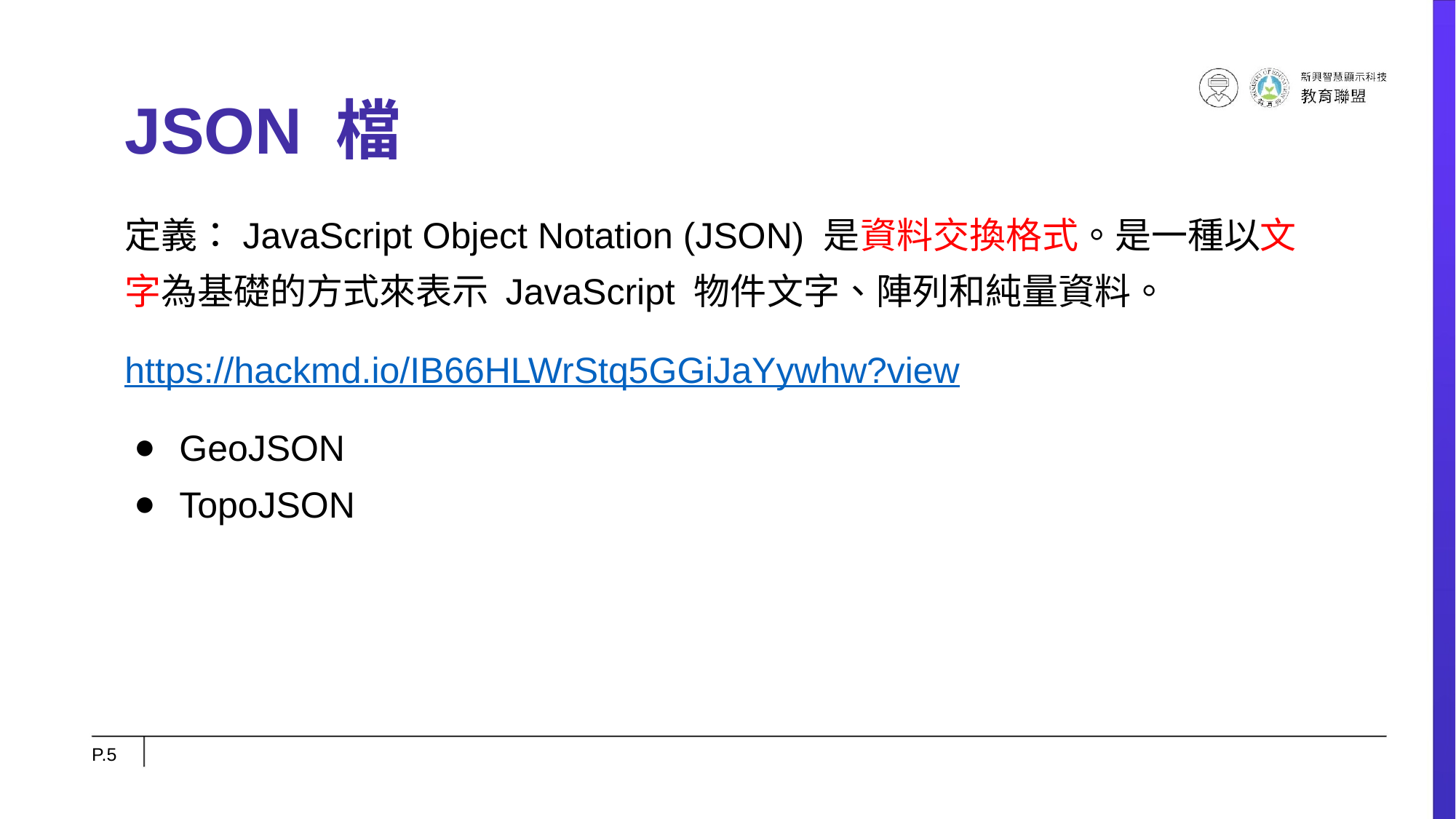

# JSON 檔
定義：JavaScript Object Notation (JSON) 是資料交換格式。是一種以文字為基礎的方式來表示 JavaScript 物件文字、陣列和純量資料。
https://hackmd.io/IB66HLWrStq5GGiJaYywhw?view
GeoJSON
TopoJSON

P.5